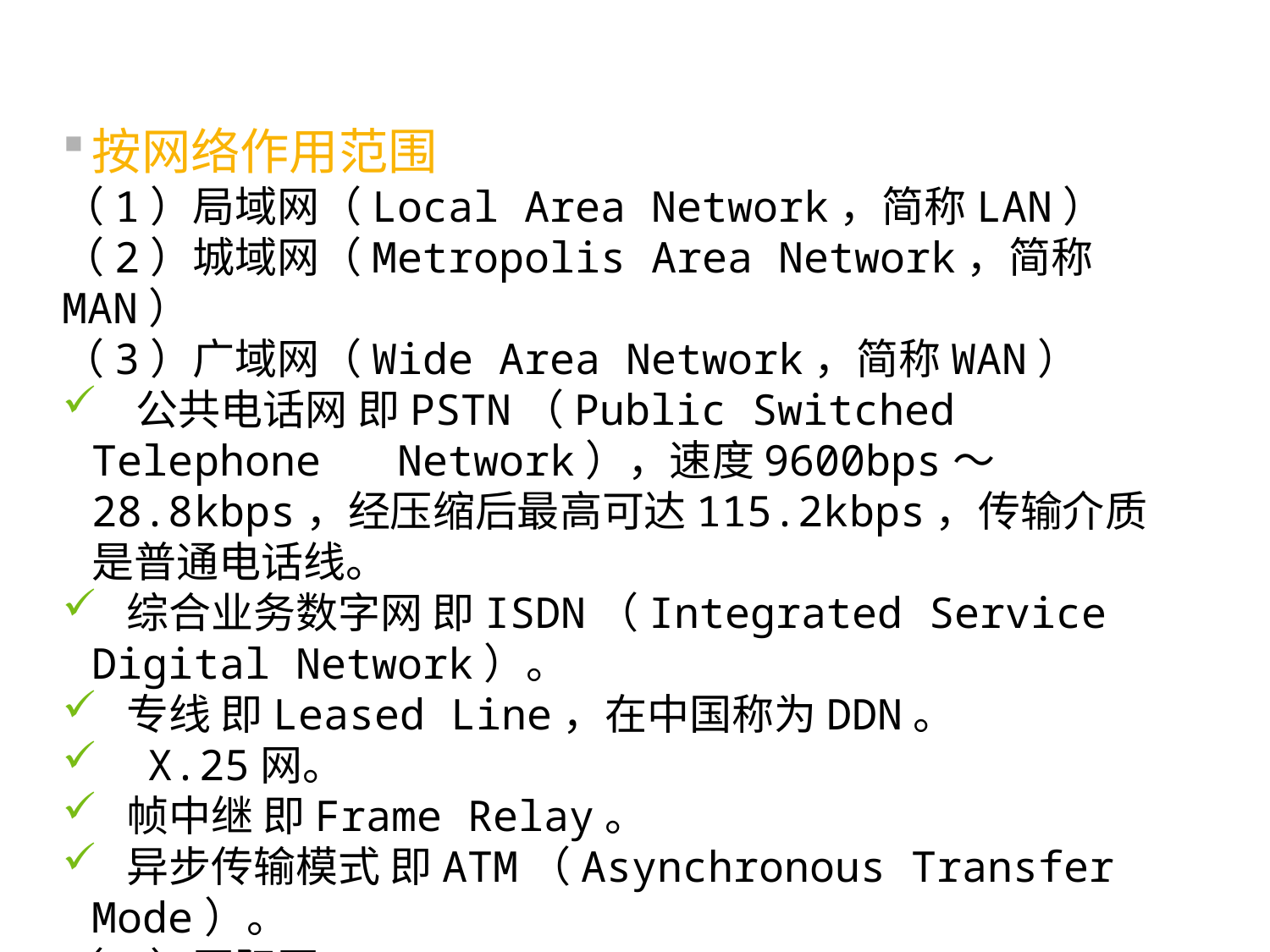

按网络作用范围
（1）局域网（Local Area Network，简称LAN）
（2）城域网（Metropolis Area Network，简称MAN）
（3）广域网（Wide Area Network，简称WAN）
   公共电话网 即PSTN（Public Switched Telephone   Network），速度9600bps～28.8kbps，经压缩后最高可达115.2kbps，传输介质是普通电话线。
  综合业务数字网 即ISDN（Integrated Service Digital Network）。
  专线 即Leased Line，在中国称为DDN。
  X.25网。
  帧中继 即Frame Relay。
  异步传输模式 即ATM（Asynchronous Transfer Mode）。
（4）网际网